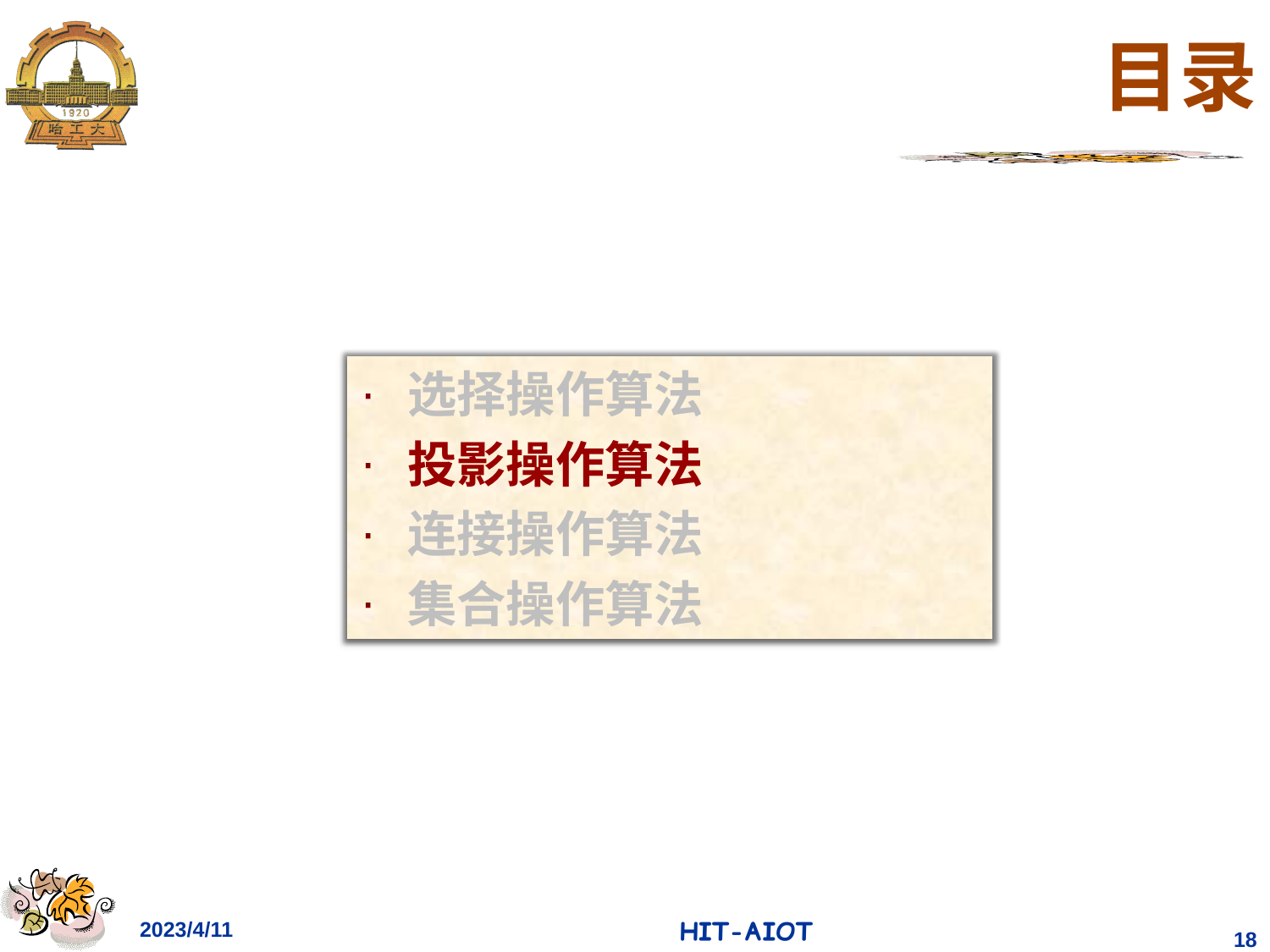

# 目录
选择操作算法
投影操作算法
连接操作算法
集合操作算法
2023/4/11
HIT-AIOT
18